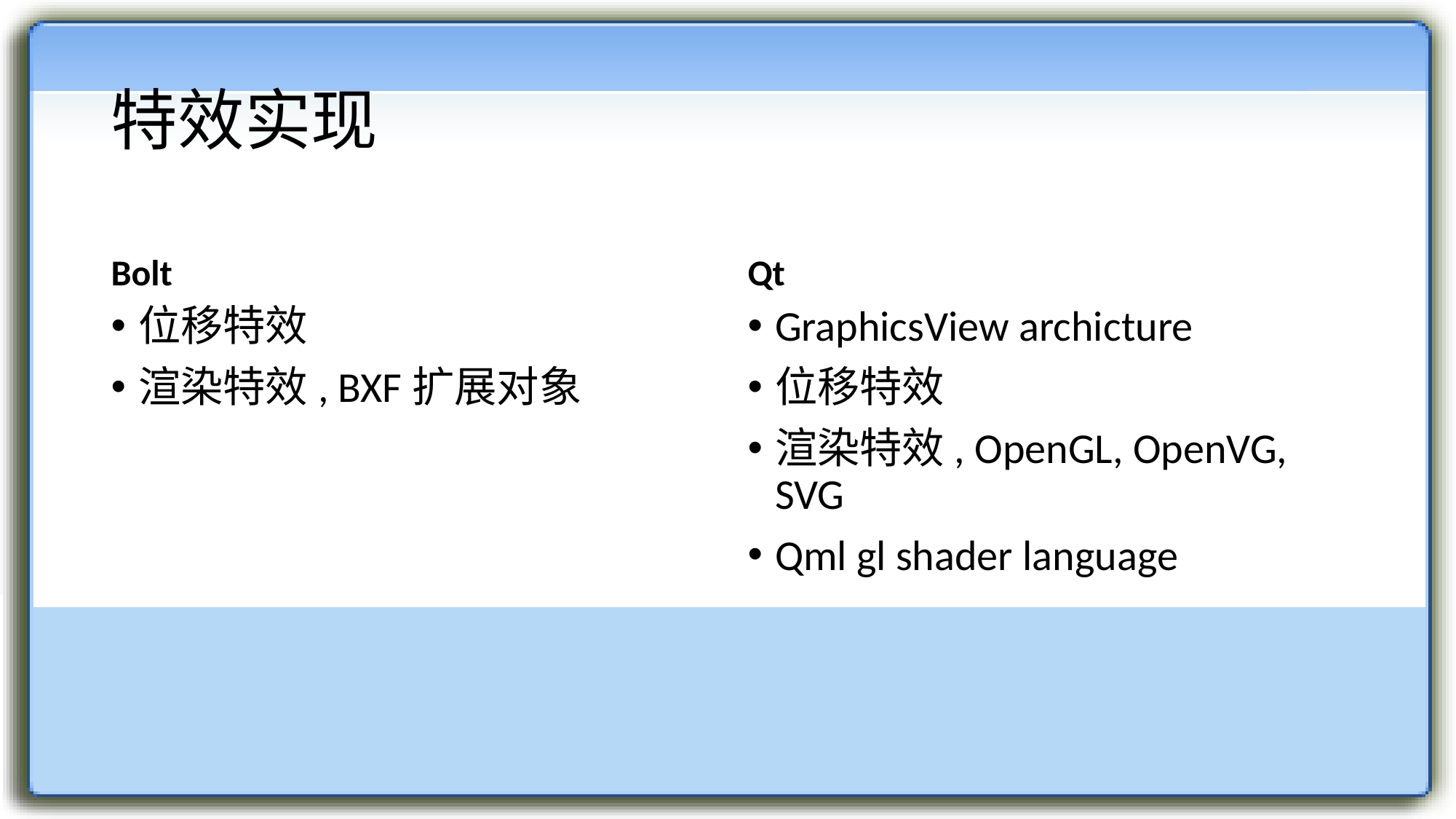

# 特效实现
Bolt
Qt
位移特效
渲染特效, BXF扩展对象
GraphicsView archicture
位移特效
渲染特效, OpenGL, OpenVG, SVG
Qml gl shader language